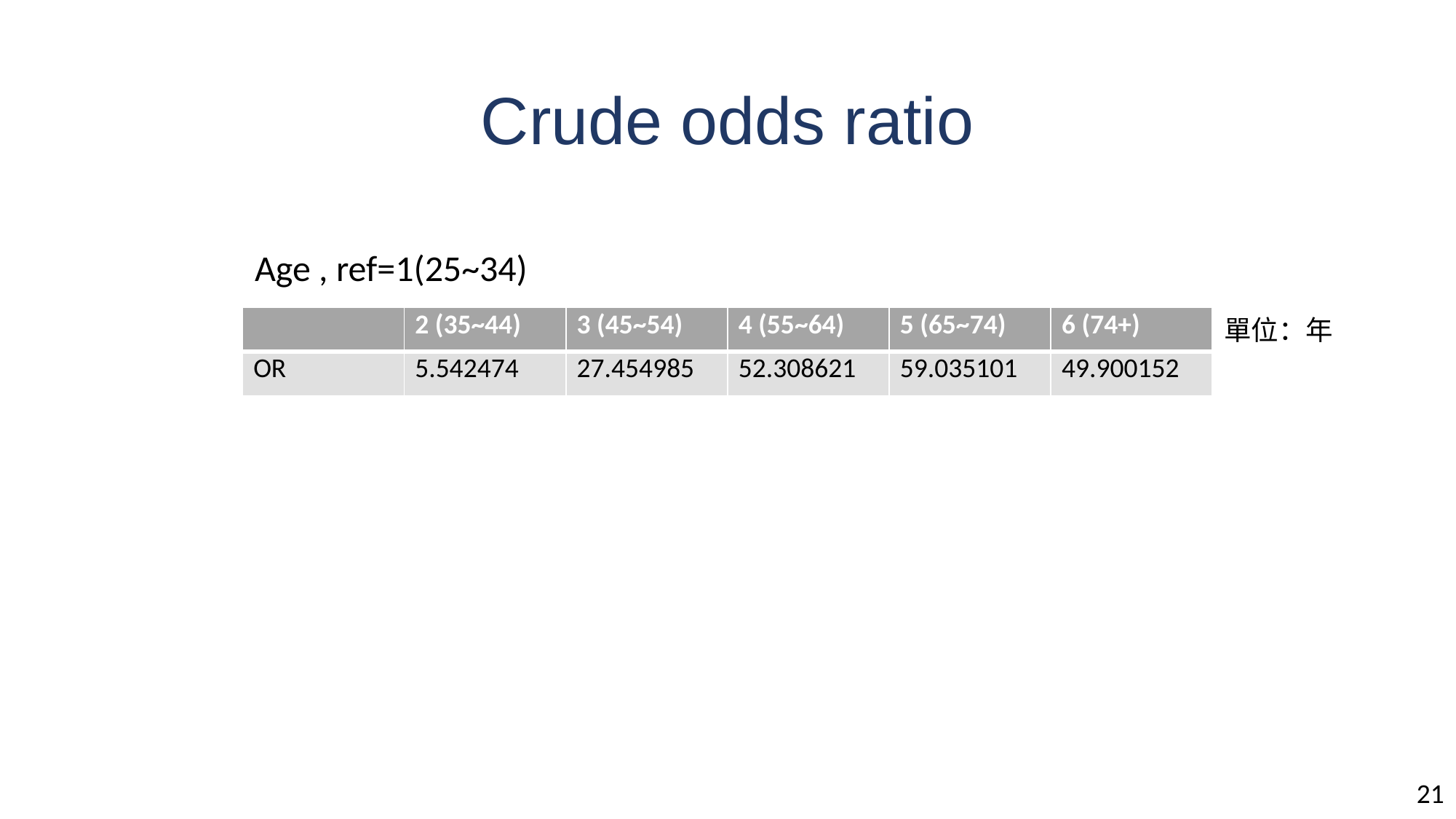

# Crude odds ratio
Age , ref=1(25~34)
|  | 2 (35~44) | 3 (45~54) | 4 (55~64) | 5 (65~74) | 6 (74+) |
| --- | --- | --- | --- | --- | --- |
| OR | 5.542474 | 27.454985 | 52.308621 | 59.035101 | 49.900152 |
單位：年
21